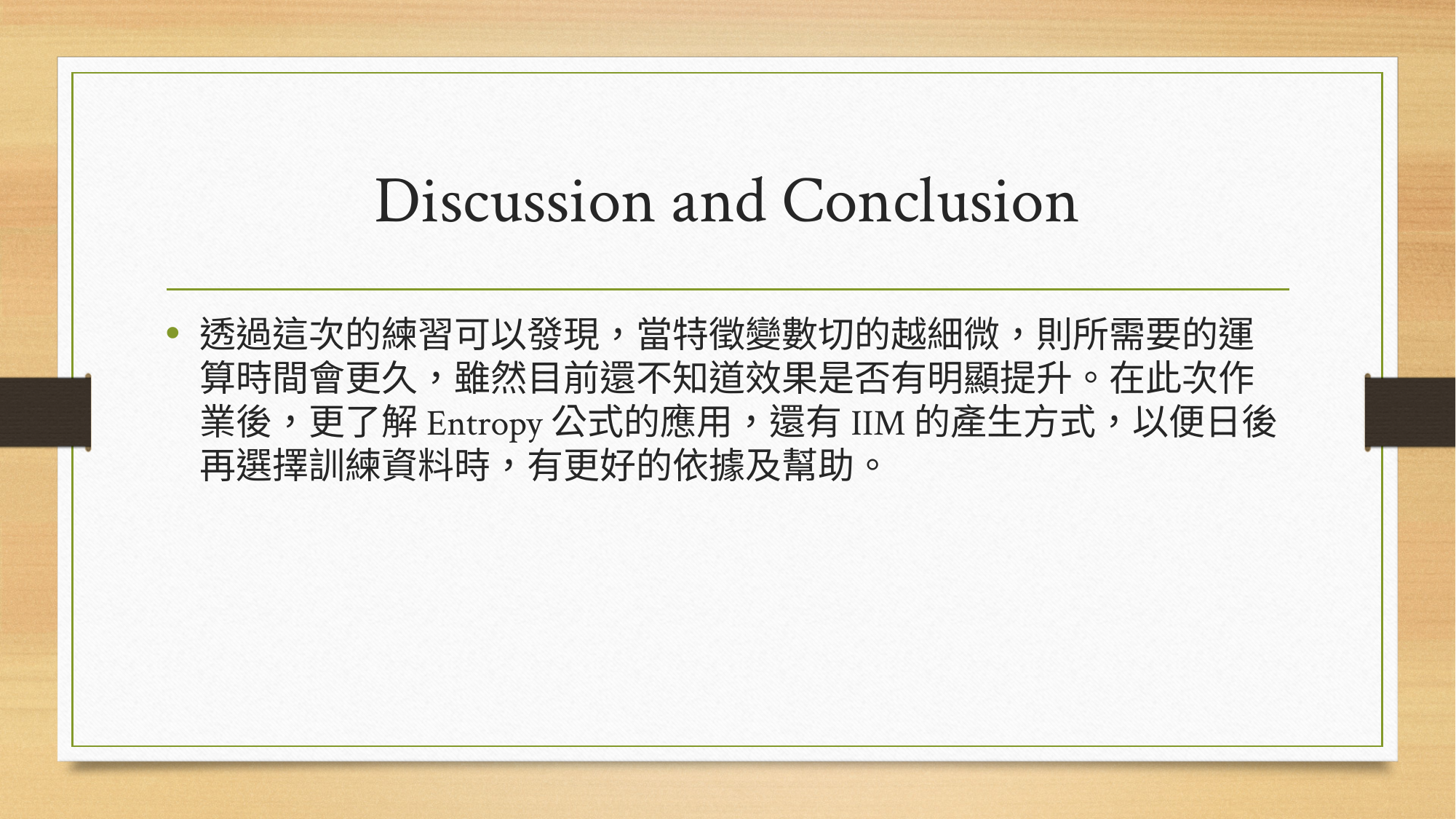

# Discussion and Conclusion
透過這次的練習可以發現，當特徵變數切的越細微，則所需要的運算時間會更久，雖然目前還不知道效果是否有明顯提升。在此次作業後，更了解Entropy公式的應用，還有IIM的產生方式，以便日後再選擇訓練資料時，有更好的依據及幫助。